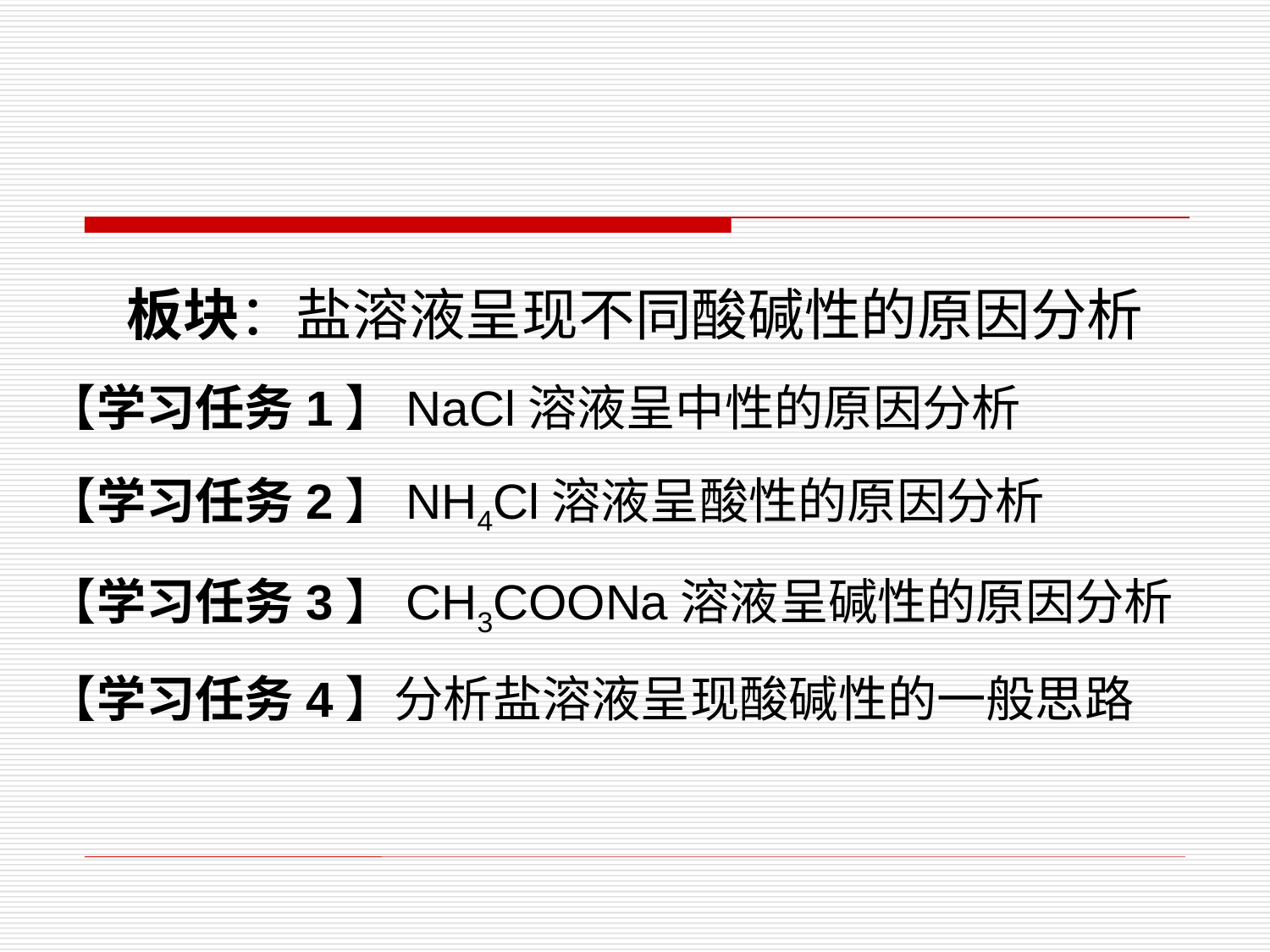

板块：盐溶液呈现不同酸碱性的原因分析
【学习任务1】NaCl溶液呈中性的原因分析
【学习任务2】NH4Cl溶液呈酸性的原因分析
【学习任务3】CH3COONa溶液呈碱性的原因分析
【学习任务4】分析盐溶液呈现酸碱性的一般思路